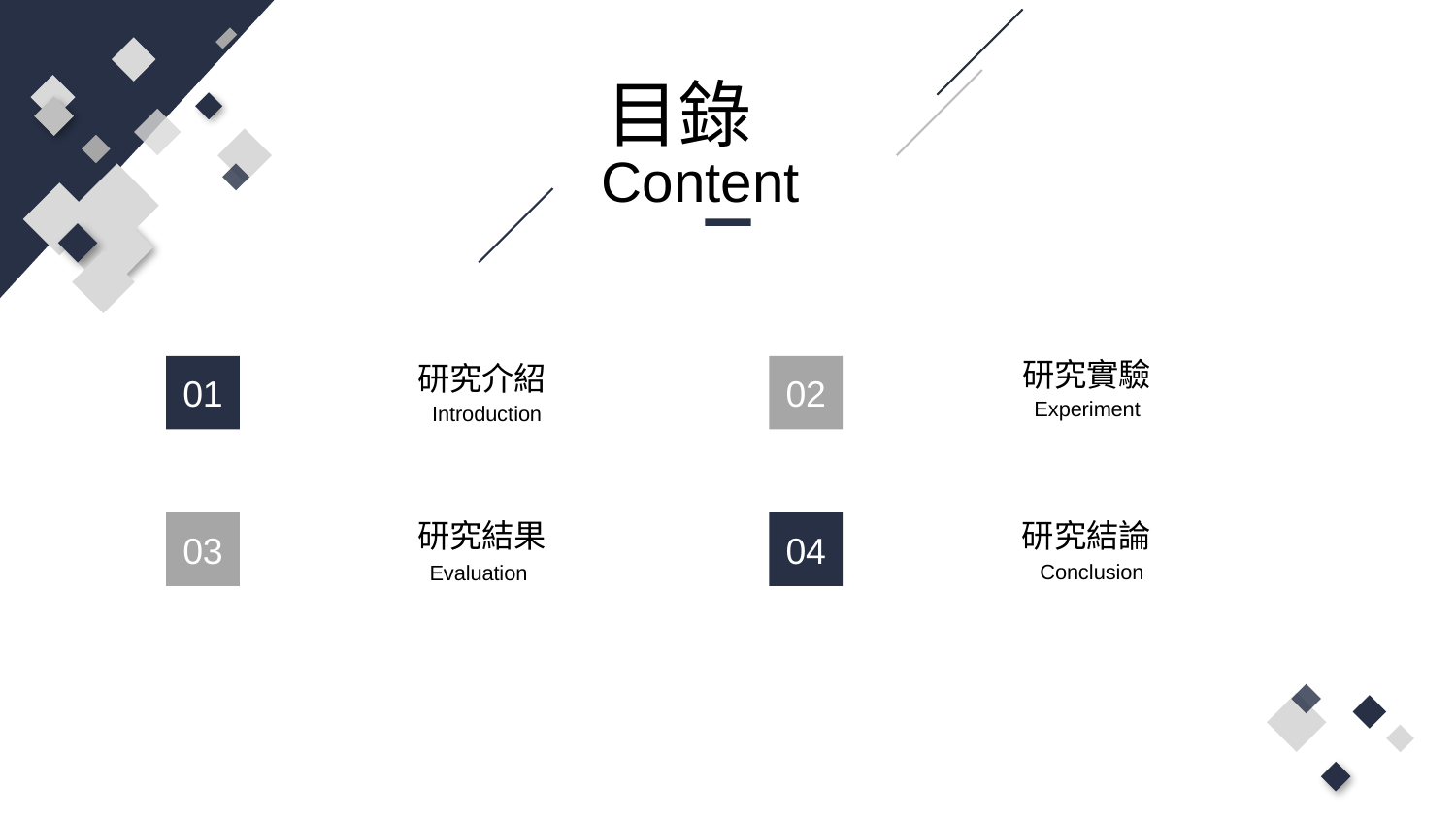

目錄
Content

研究實驗
Experiment
研究介紹
 Introduction
01
02
研究結果
 Evaluation
    研究結論
Conclusion
03
04